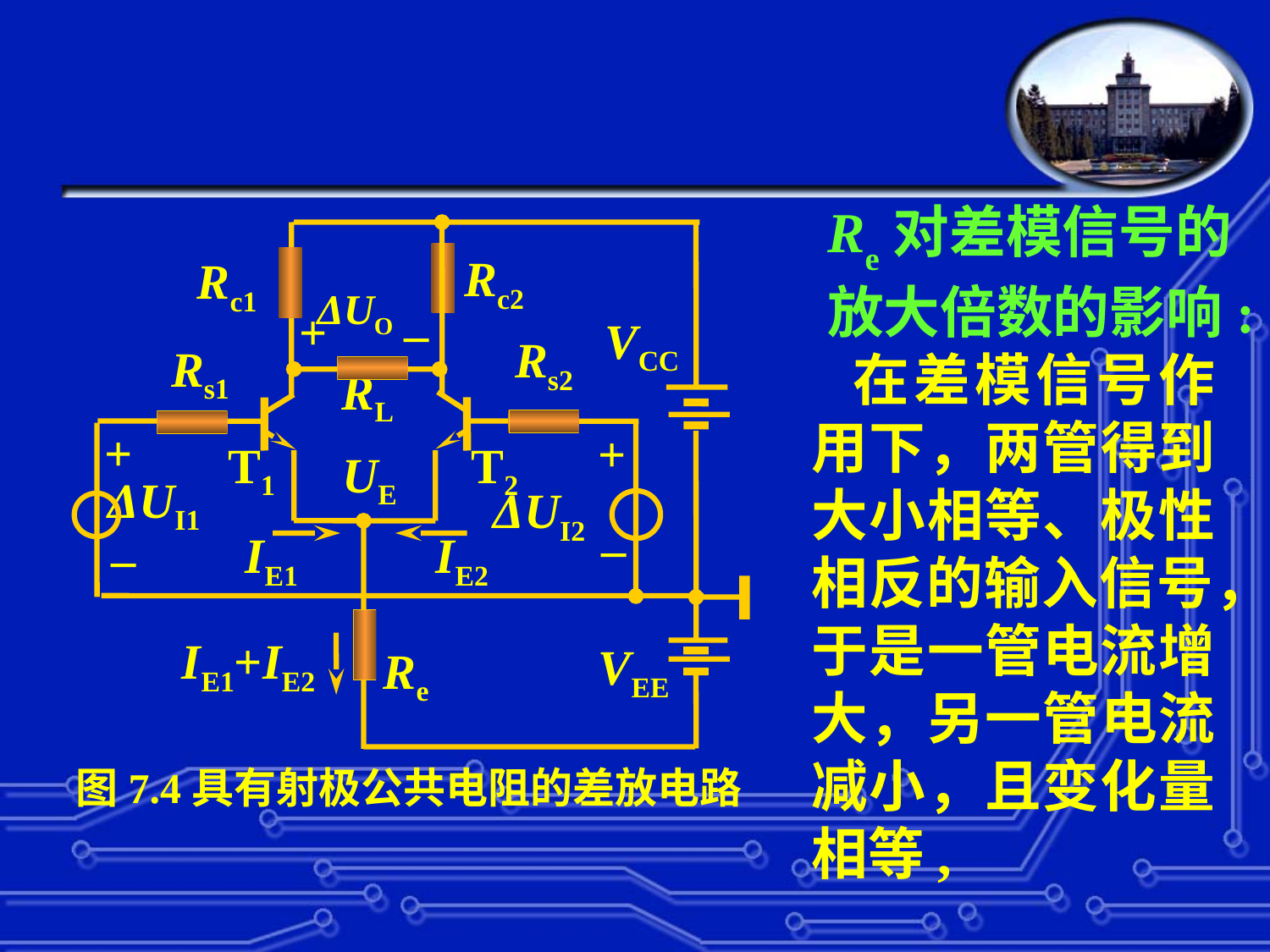

Re对差模信号的放大倍数的影响:

Rc1
ΔUO
_
+
VCC
Rs2
Rs1

RL

+
+

T1
T2

UE

ΔUI1
ΔUI2

_
_
IE1
IE2

IE1+IE2
VEE

Re

图7.4具有射极公共电阻的差放电路

Rc2

    在差模信号作用下，两管得到大小相等、极性相反的输入信号，于是一管电流增大，另一管电流减小，且变化量相等,